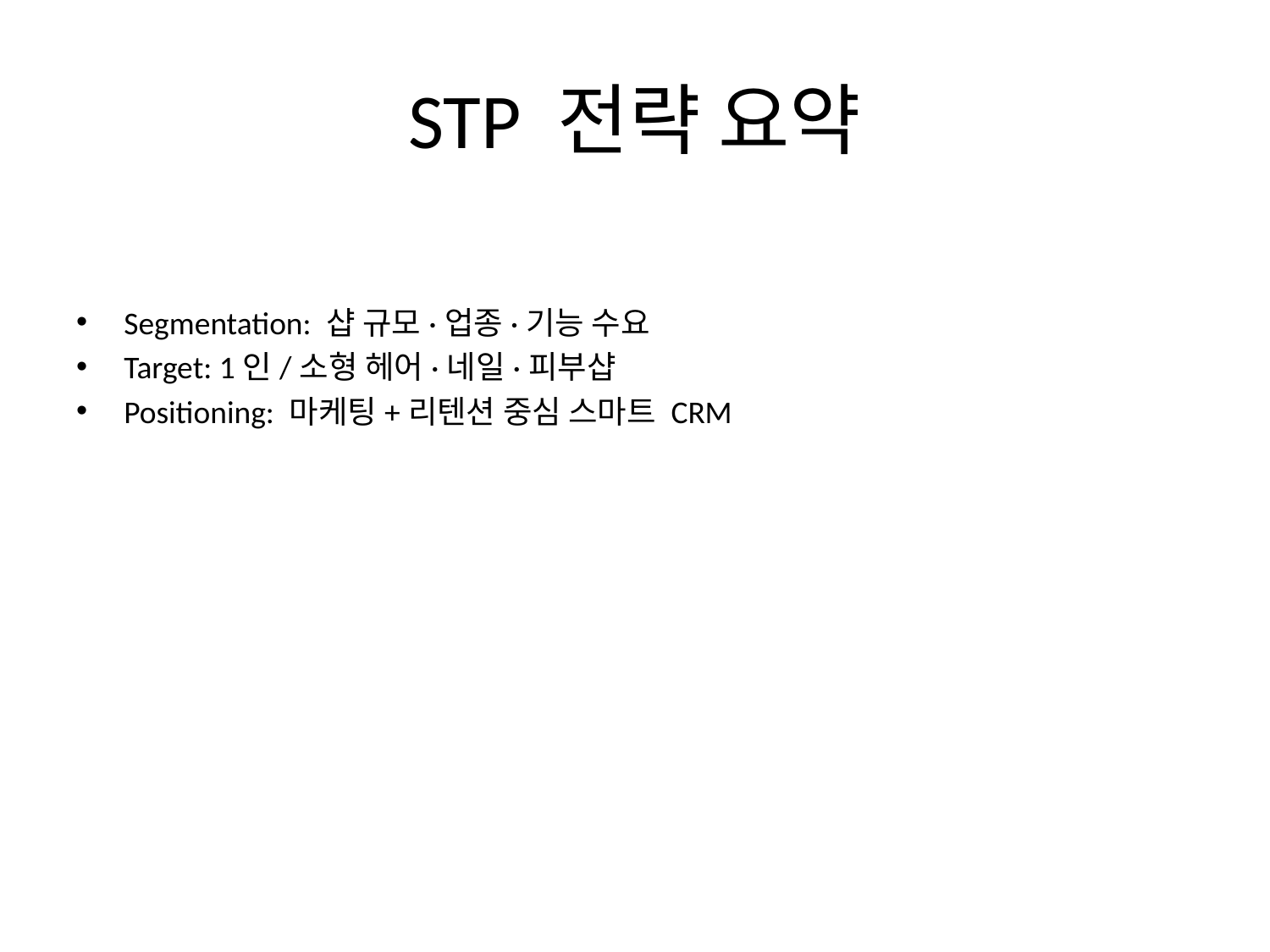

# STP 전략 요약

Segmentation: 샵 규모·업종·기능 수요
Target: 1인/소형 헤어·네일·피부샵
Positioning: 마케팅+리텐션 중심 스마트 CRM